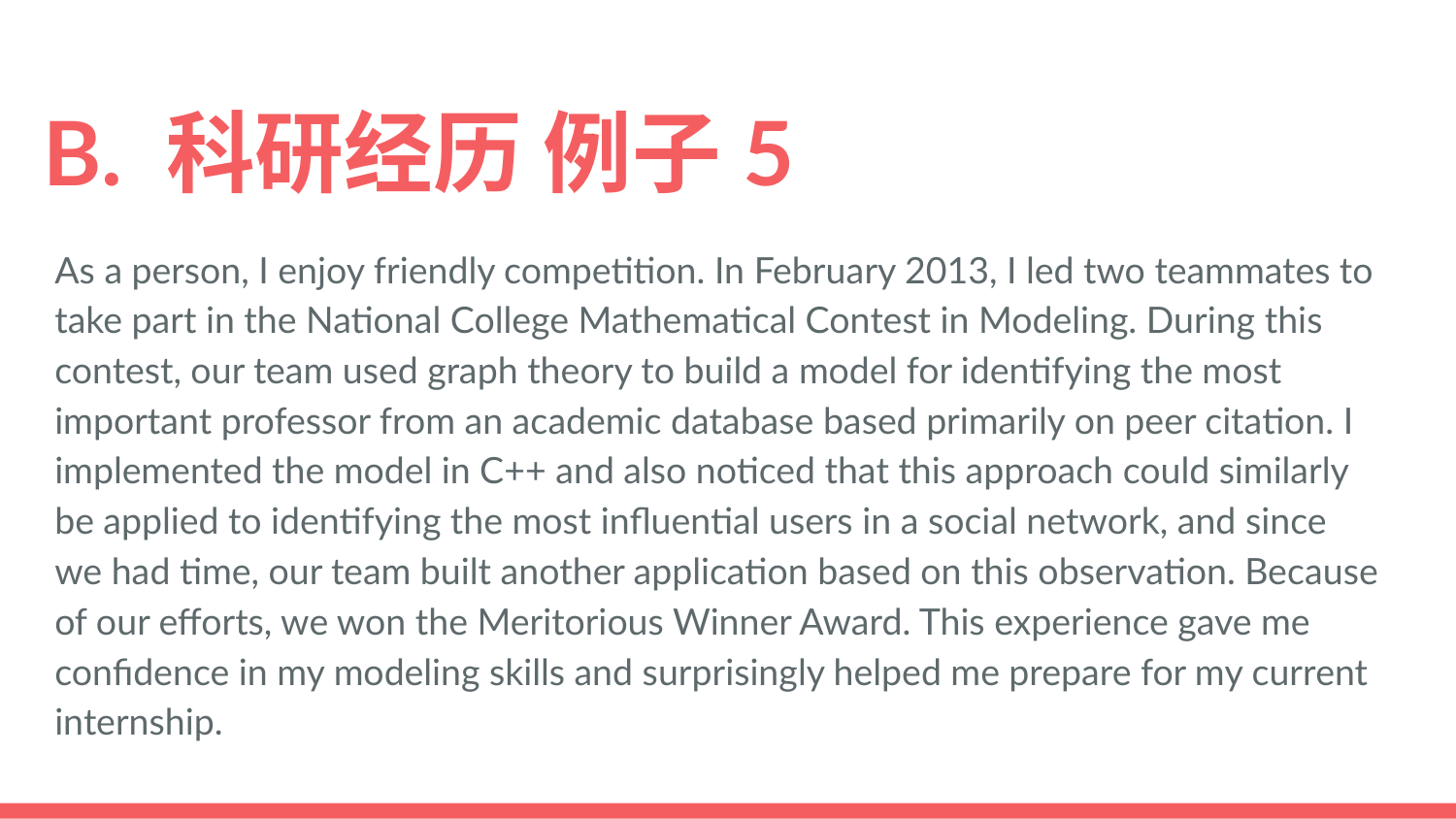

# B. 科研经历 例子5
As a person, I enjoy friendly competition. In February 2013, I led two teammates to take part in the National College Mathematical Contest in Modeling. During this contest, our team used graph theory to build a model for identifying the most important professor from an academic database based primarily on peer citation. I implemented the model in C++ and also noticed that this approach could similarly be applied to identifying the most influential users in a social network, and since we had time, our team built another application based on this observation. Because of our efforts, we won the Meritorious Winner Award. This experience gave me confidence in my modeling skills and surprisingly helped me prepare for my current internship.